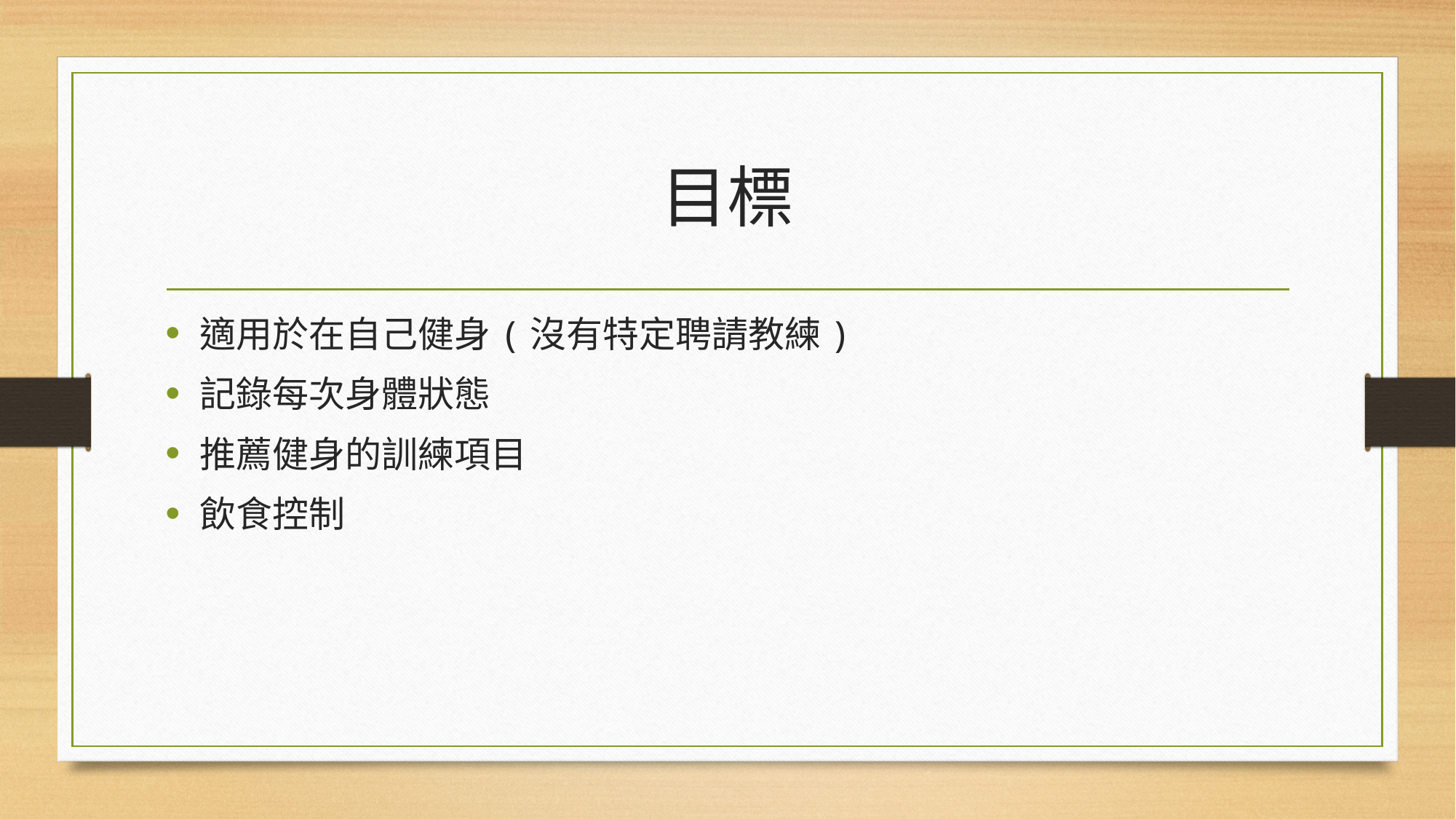

# 目標
適用於在自己健身(沒有特定聘請教練)
記錄每次身體狀態
推薦健身的訓練項目
飲食控制